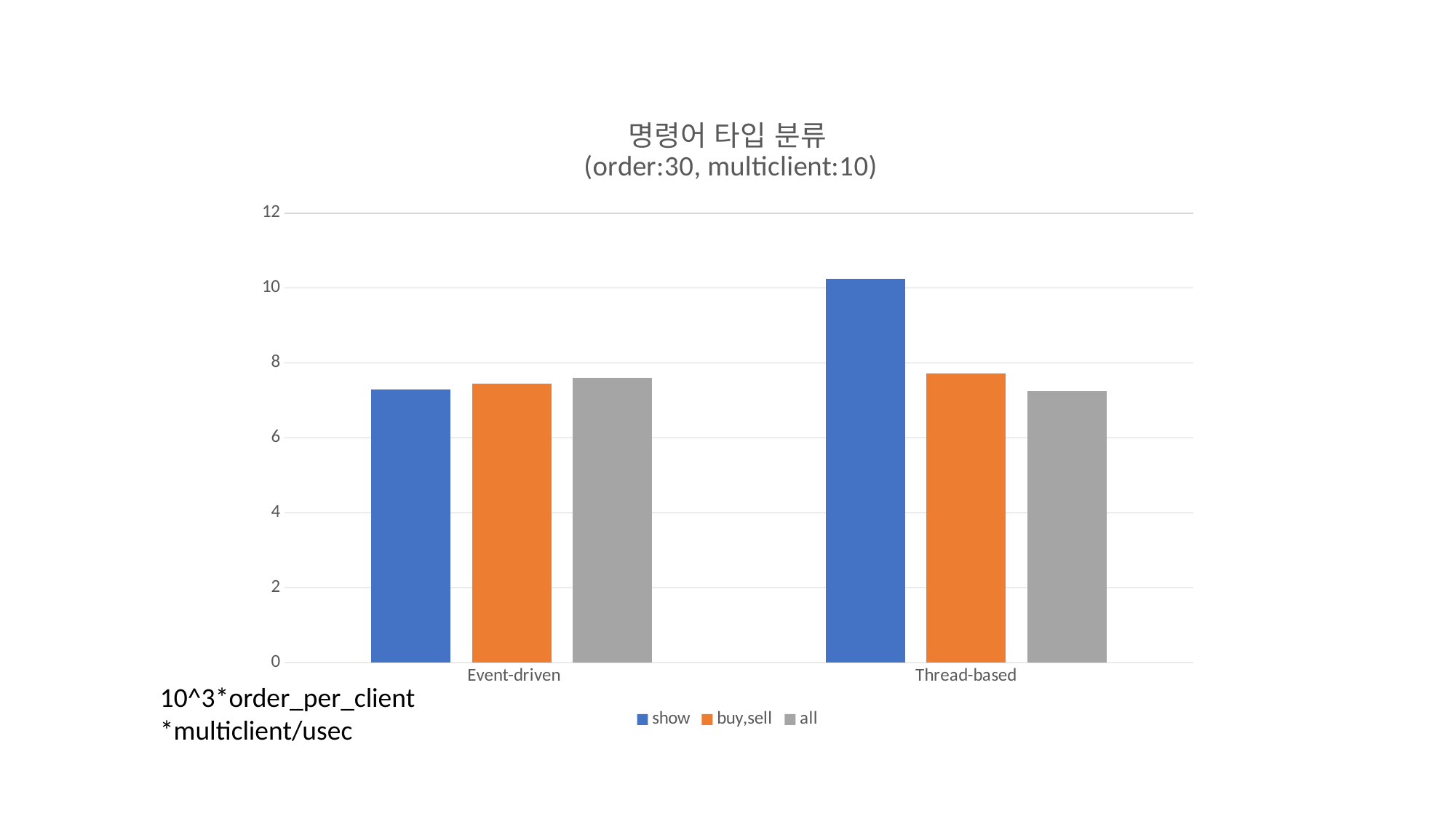

### Chart: 명령어 타입 분류
 (order:30, multiclient:10)

| Category | show | buy,sell | all |
|---|---|---|---|
|  Event-driven | 7.2948328267477205 | 7.455824241369884 | 7.609191903819815 |
| Thread-based | 10.24555172296028 | 7.72916988715412 | 7.25917680934982 |
10^3*order_per_client*multiclient/usec